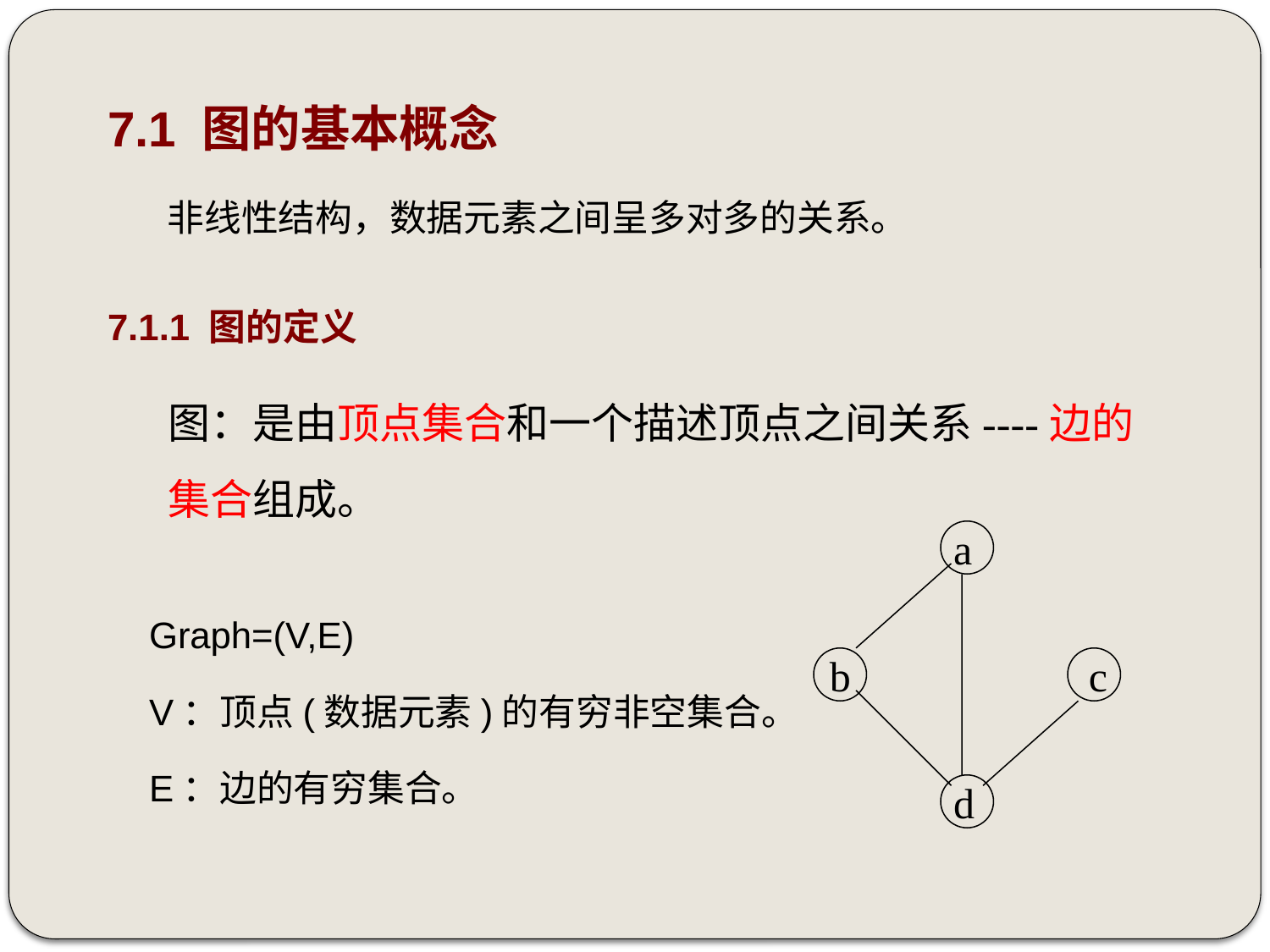

# 7.1 图的基本概念
      非线性结构，数据元素之间呈多对多的关系。

7.1.1 图的定义

    Graph=(V,E)
    V：顶点(数据元素)的有穷非空集合。
    E：边的有穷集合。

图：是由顶点集合和一个描述顶点之间关系----边的集合组成。
a

c
b

d